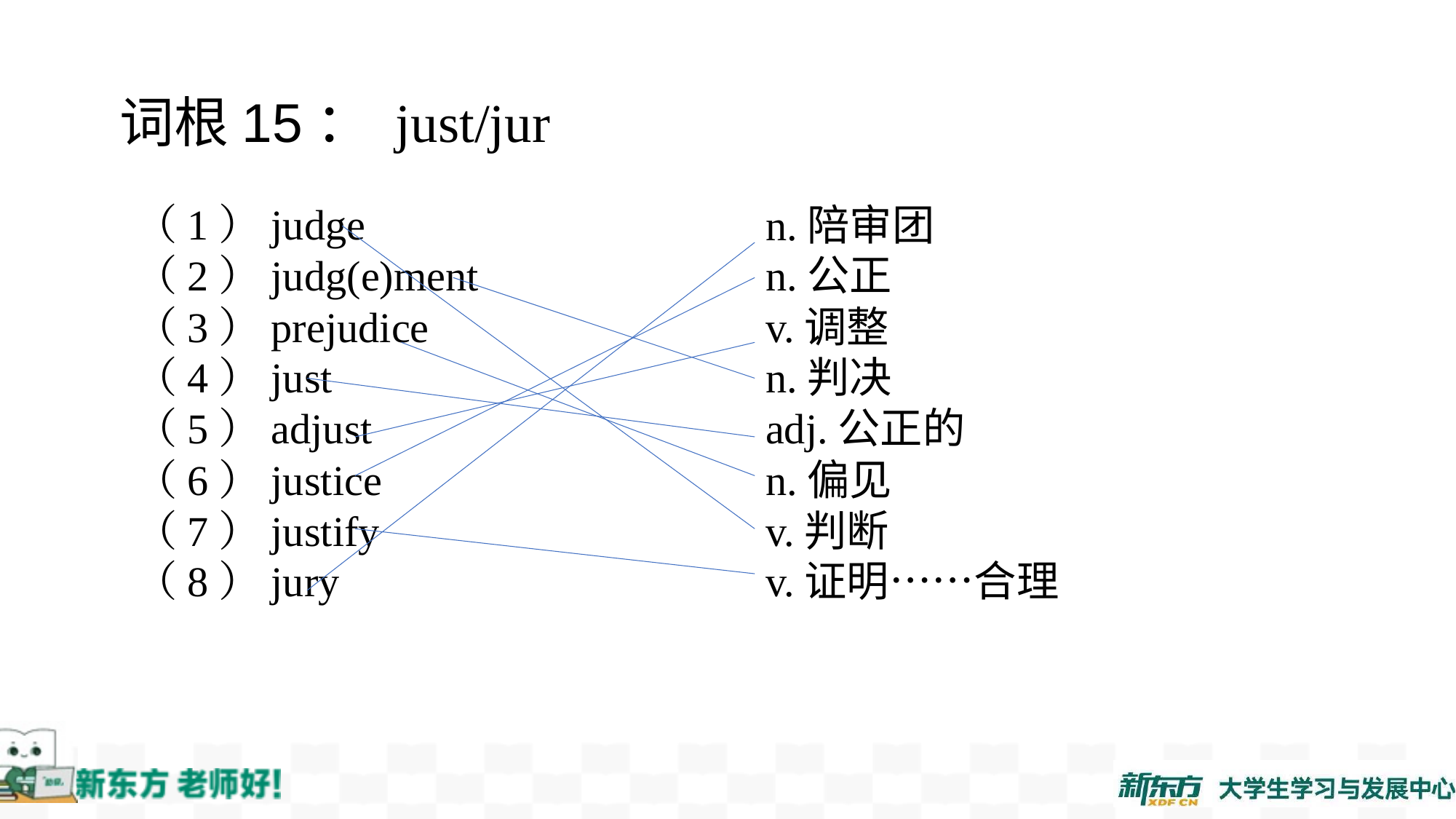

词根15： just/jur

（1）judge
（2）judg(e)ment
（3）prejudice
（4）just
（5）adjust
（6）justice
（7）justify
（8）jury
n.陪审团
n.公正
v.调整
n.判决
adj.公正的
n.偏见
v.判断
v.证明……合理